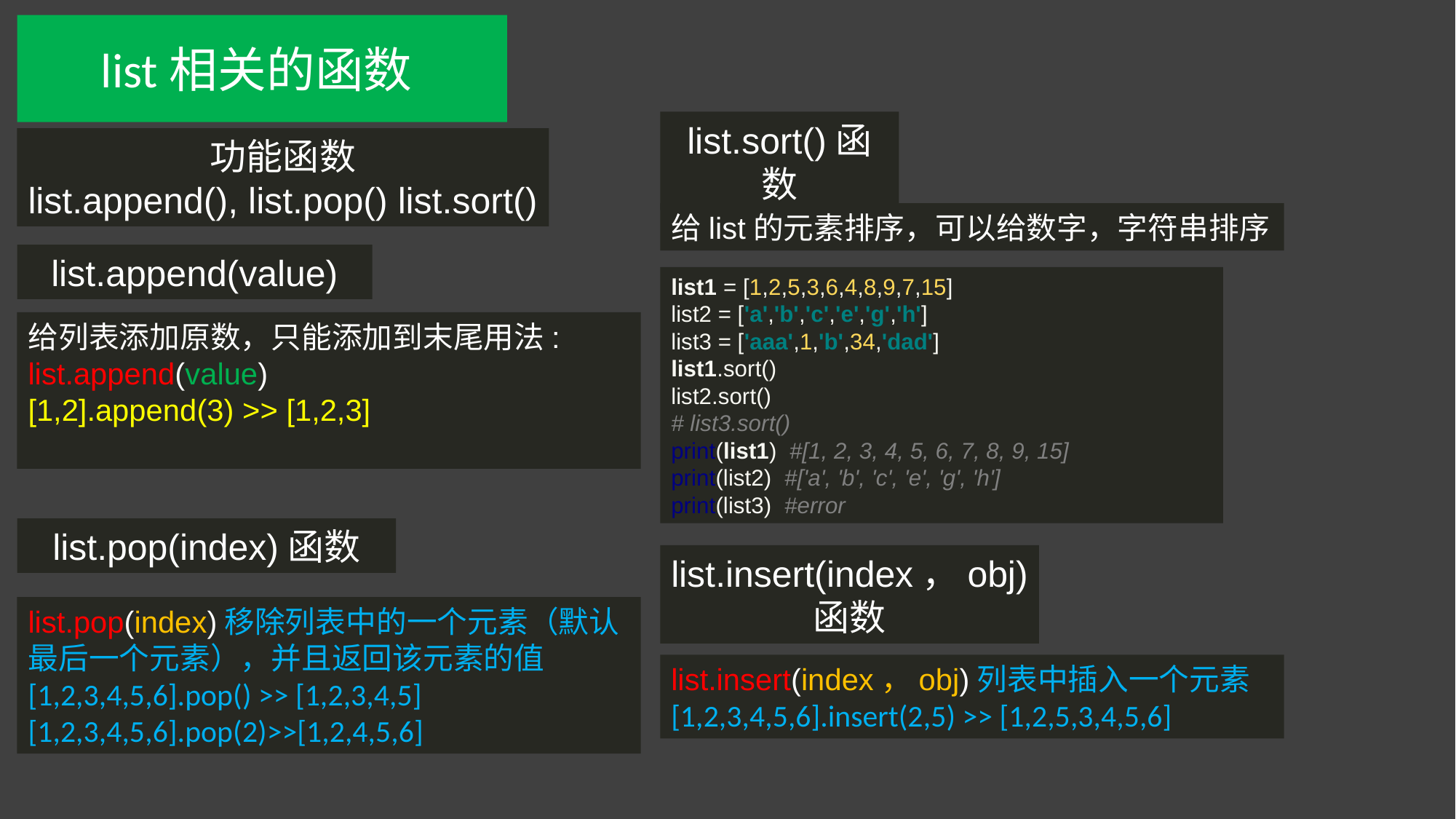

list相关的函数
功能函数
list.append(), list.pop() list.sort()
list.sort()函数
给list的元素排序，可以给数字，字符串排序
list.append(value)
list1 = [1,2,5,3,6,4,8,9,7,15]
list2 = ['a','b','c','e','g','h']
list3 = ['aaa',1,'b',34,'dad']
list1.sort()
list2.sort()
# list3.sort()
print(list1)  #[1, 2, 3, 4, 5, 6, 7, 8, 9, 15]
print(list2)  #['a', 'b', 'c', 'e', 'g', 'h']
print(list3)  #error
给列表添加原数，只能添加到末尾用法:
list.append(value)
[1,2].append(3) >> [1,2,3]

list.pop(index)函数
list.insert(index，obj)函数
list.pop(index)移除列表中的一个元素（默认最后一个元素），并且返回该元素的值
[1,2,3,4,5,6].pop() >> [1,2,3,4,5]
[1,2,3,4,5,6].pop(2)>>[1,2,4,5,6]
list.insert(index，obj)列表中插入一个元素
[1,2,3,4,5,6].insert(2,5) >> [1,2,5,3,4,5,6]